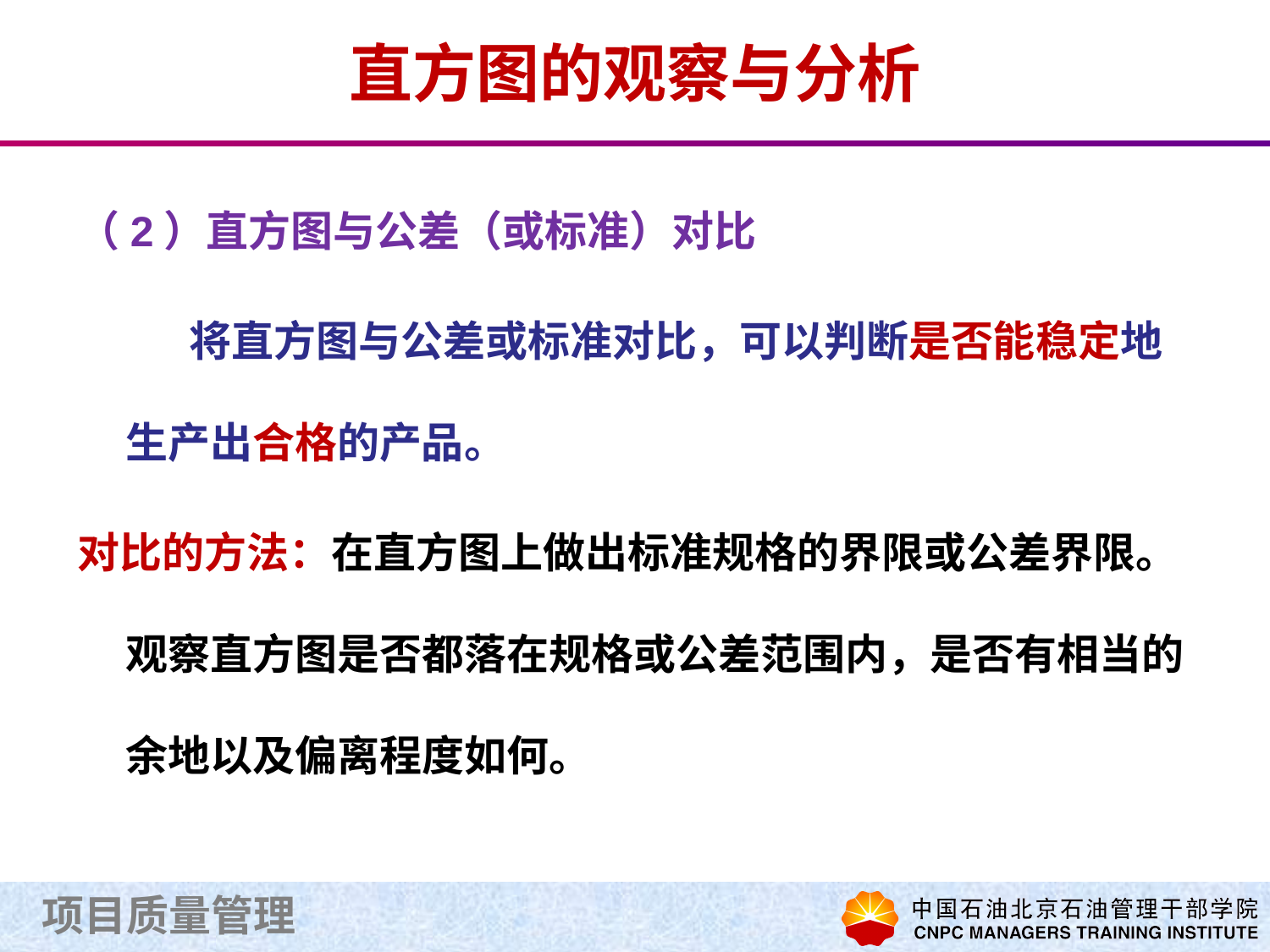

# 直方图的观察与分析
（2）直方图与公差（或标准）对比
将直方图与公差或标准对比，可以判断是否能稳定地生产出合格的产品。
对比的方法：在直方图上做出标准规格的界限或公差界限。观察直方图是否都落在规格或公差范围内，是否有相当的余地以及偏离程度如何。